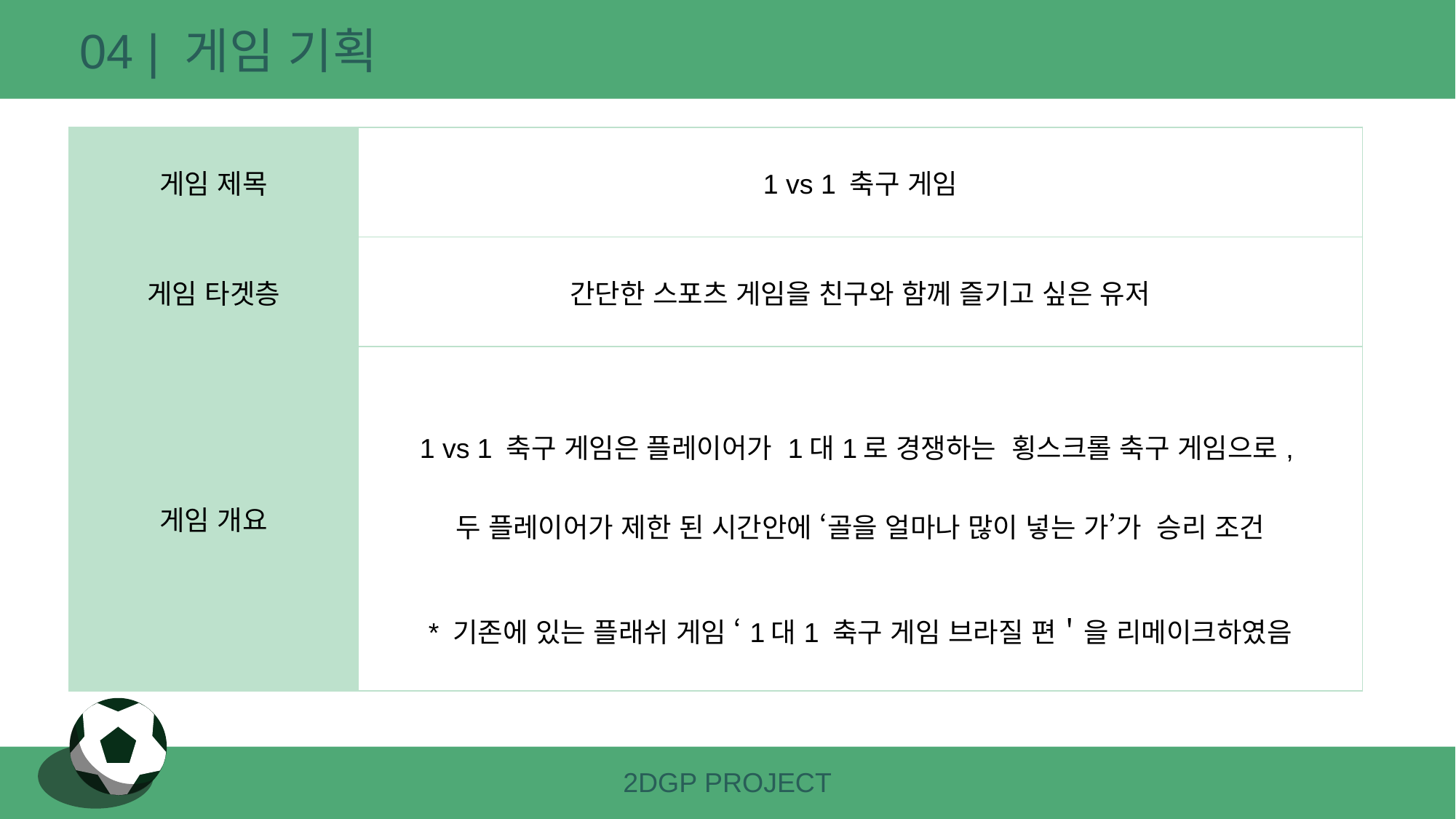

04 | 게임 기획
| 게임 제목 | 1 vs 1 축구 게임 |
| --- | --- |
| 게임 타겟층 | 간단한 스포츠 게임을 친구와 함께 즐기고 싶은 유저 |
| 게임 개요 | 1 vs 1 축구 게임은 플레이어가 1대1로 경쟁하는 횡스크롤 축구 게임으로, 두 플레이어가 제한 된 시간안에 ‘골을 얼마나 많이 넣는 가’가 승리 조건 \* 기존에 있는 플래쉬 게임 ‘1대1 축구 게임 브라질 편＇을 리메이크하였음 |
2DGP PROJECT